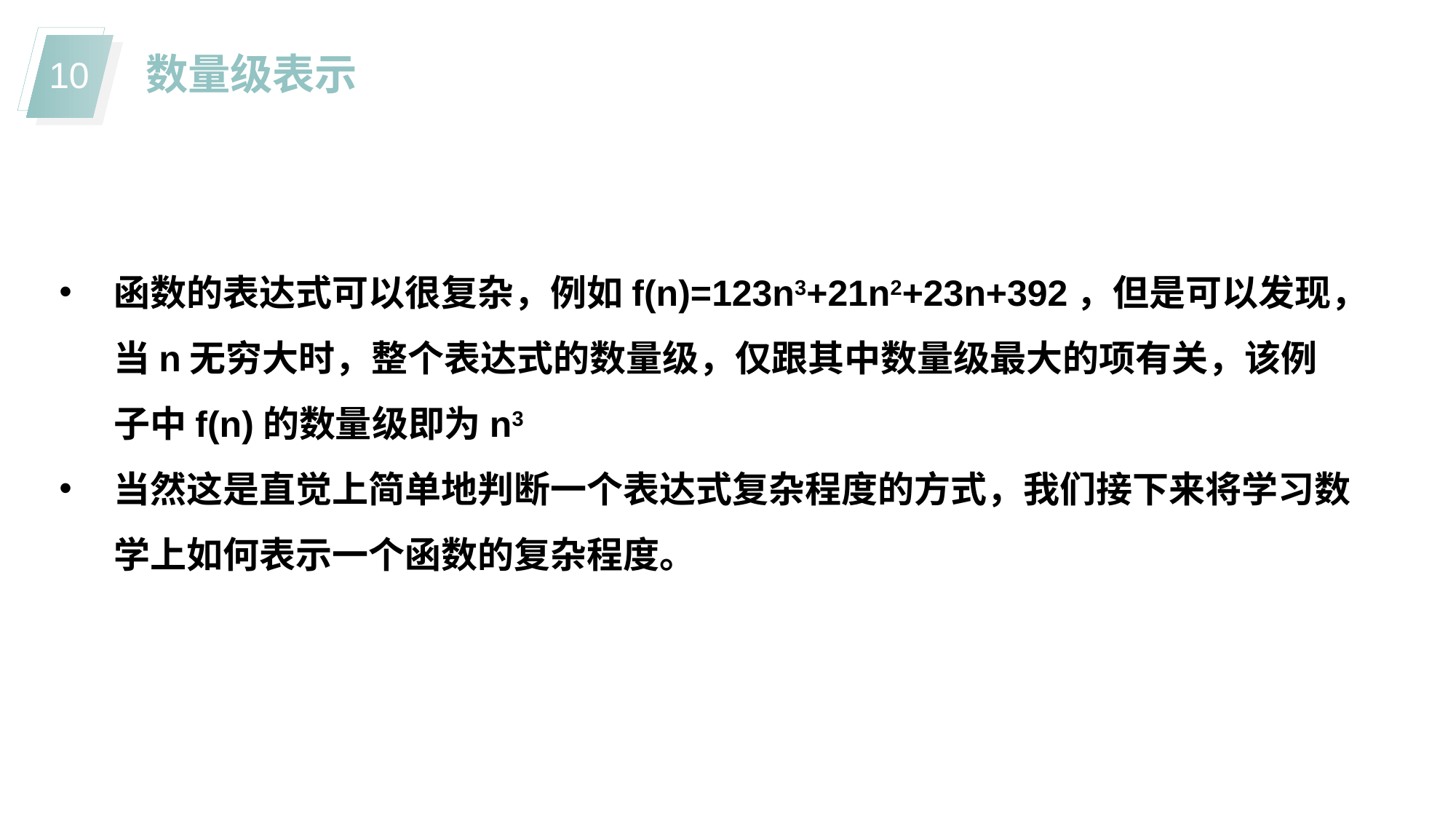

数量级表示
函数的表达式可以很复杂，例如f(n)=123n3+21n2+23n+392，但是可以发现，当n无穷大时，整个表达式的数量级，仅跟其中数量级最大的项有关，该例子中f(n)的数量级即为n3
当然这是直觉上简单地判断一个表达式复杂程度的方式，我们接下来将学习数学上如何表示一个函数的复杂程度。